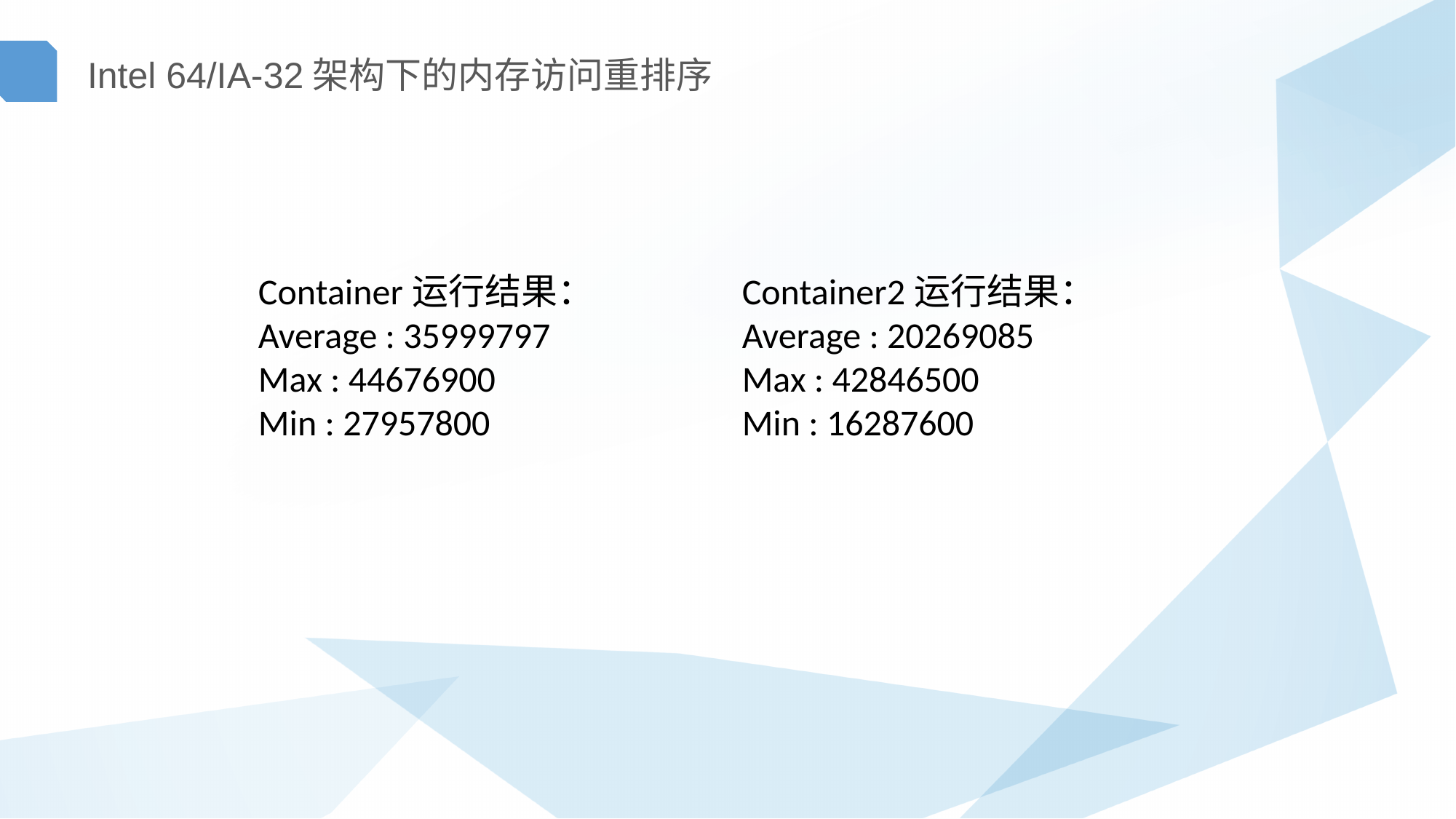

Intel 64/IA-32架构下的内存访问重排序
Container运行结果：
Average : 35999797
Max : 44676900
Min : 27957800
Container2运行结果：
Average : 20269085
Max : 42846500
Min : 16287600